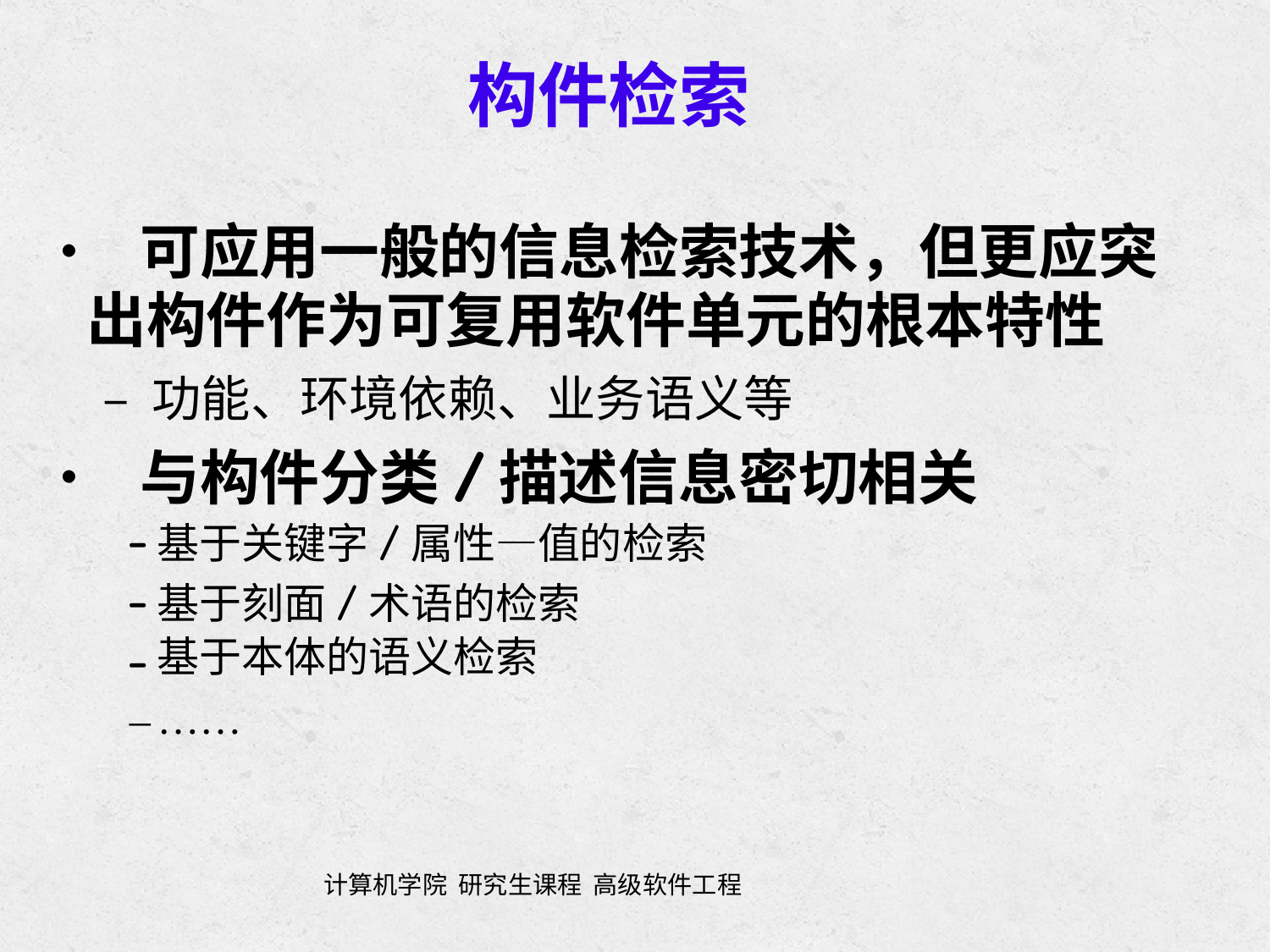

构件检索

•  可应用一般的信息检索技术，但更应突
	出构件作为可复用软件单元的根本特性
		– 功能、环境依赖、业务语义等
•  与构件分类/描述信息密切相关
–
–
–

–
基于关键字/属性—值的检索
基于刻面/术语的检索
基于本体的语义检索

……
计算机学院  研究生课程  高级软件工程